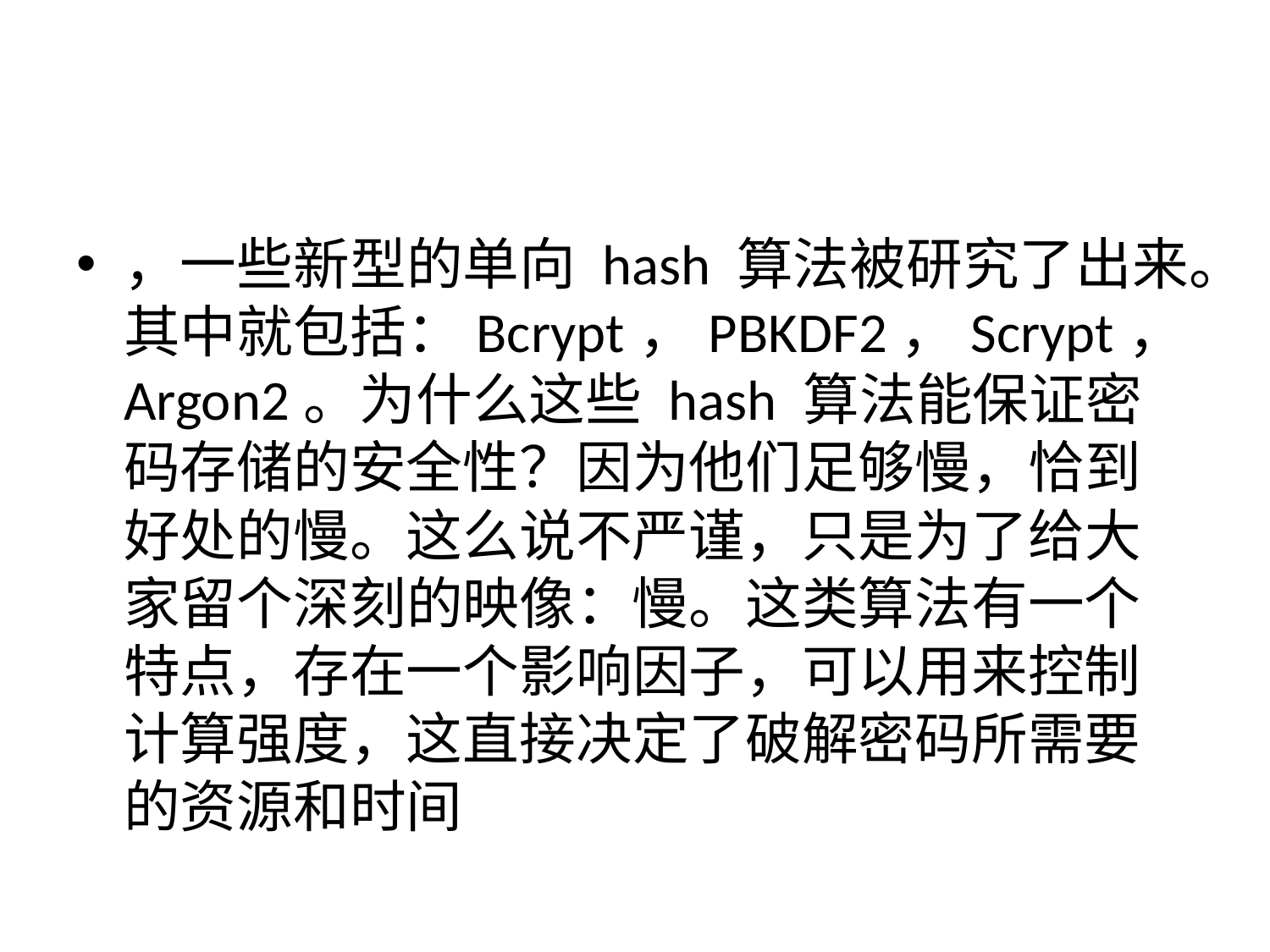

，一些新型的单向 hash 算法被研究了出来。其中就包括：Bcrypt，PBKDF2，Scrypt，Argon2。为什么这些 hash 算法能保证密码存储的安全性？因为他们足够慢，恰到好处的慢。这么说不严谨，只是为了给大家留个深刻的映像：慢。这类算法有一个特点，存在一个影响因子，可以用来控制计算强度，这直接决定了破解密码所需要的资源和时间